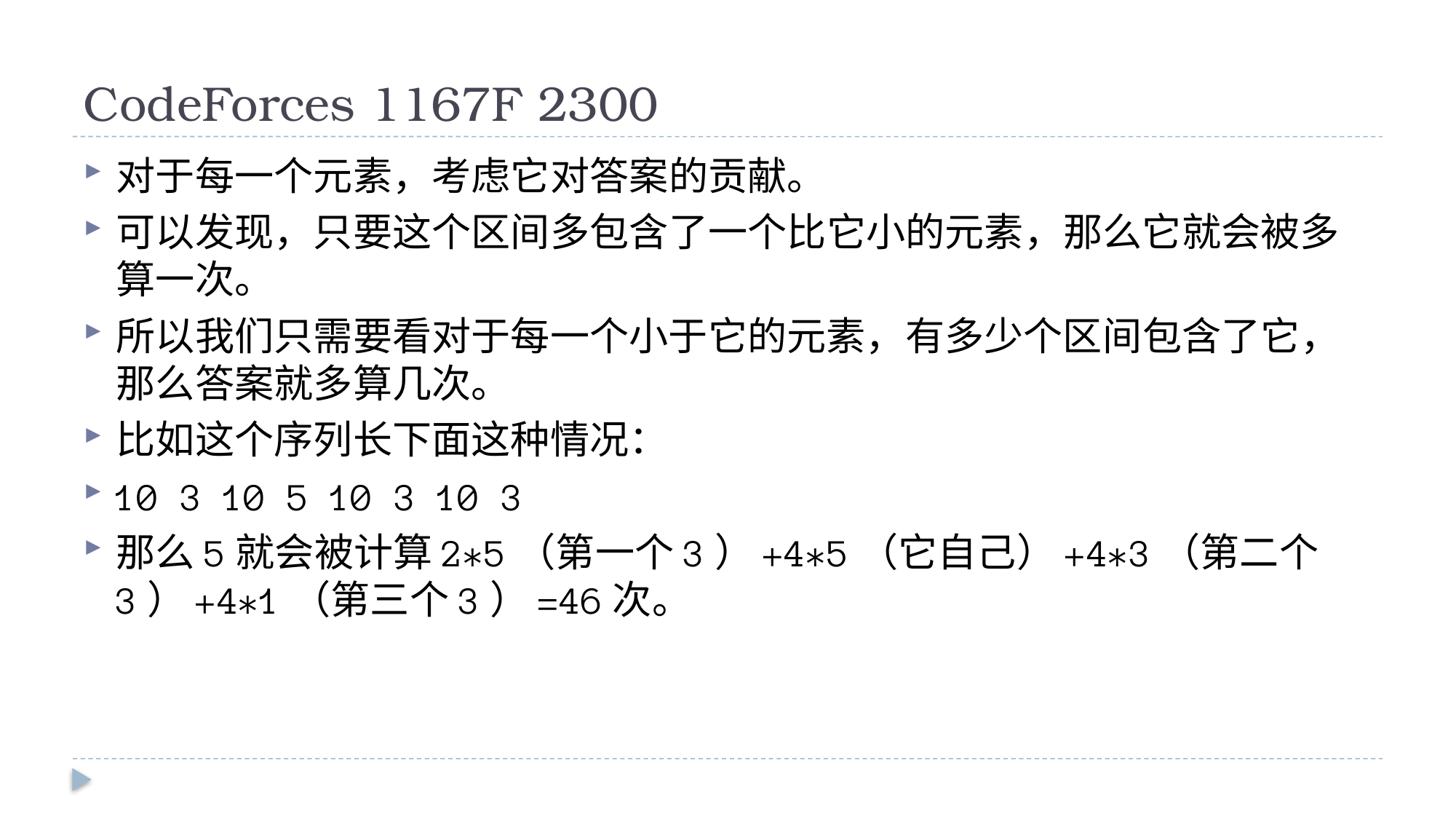

# CodeForces 1167F 2300
对于每一个元素，考虑它对答案的贡献。
可以发现，只要这个区间多包含了一个比它小的元素，那么它就会被多算一次。
所以我们只需要看对于每一个小于它的元素，有多少个区间包含了它，那么答案就多算几次。
比如这个序列长下面这种情况：
10 3 10 5 10 3 10 3
那么5就会被计算2*5（第一个3）+4*5（它自己）+4*3（第二个3）+4*1（第三个3）=46次。